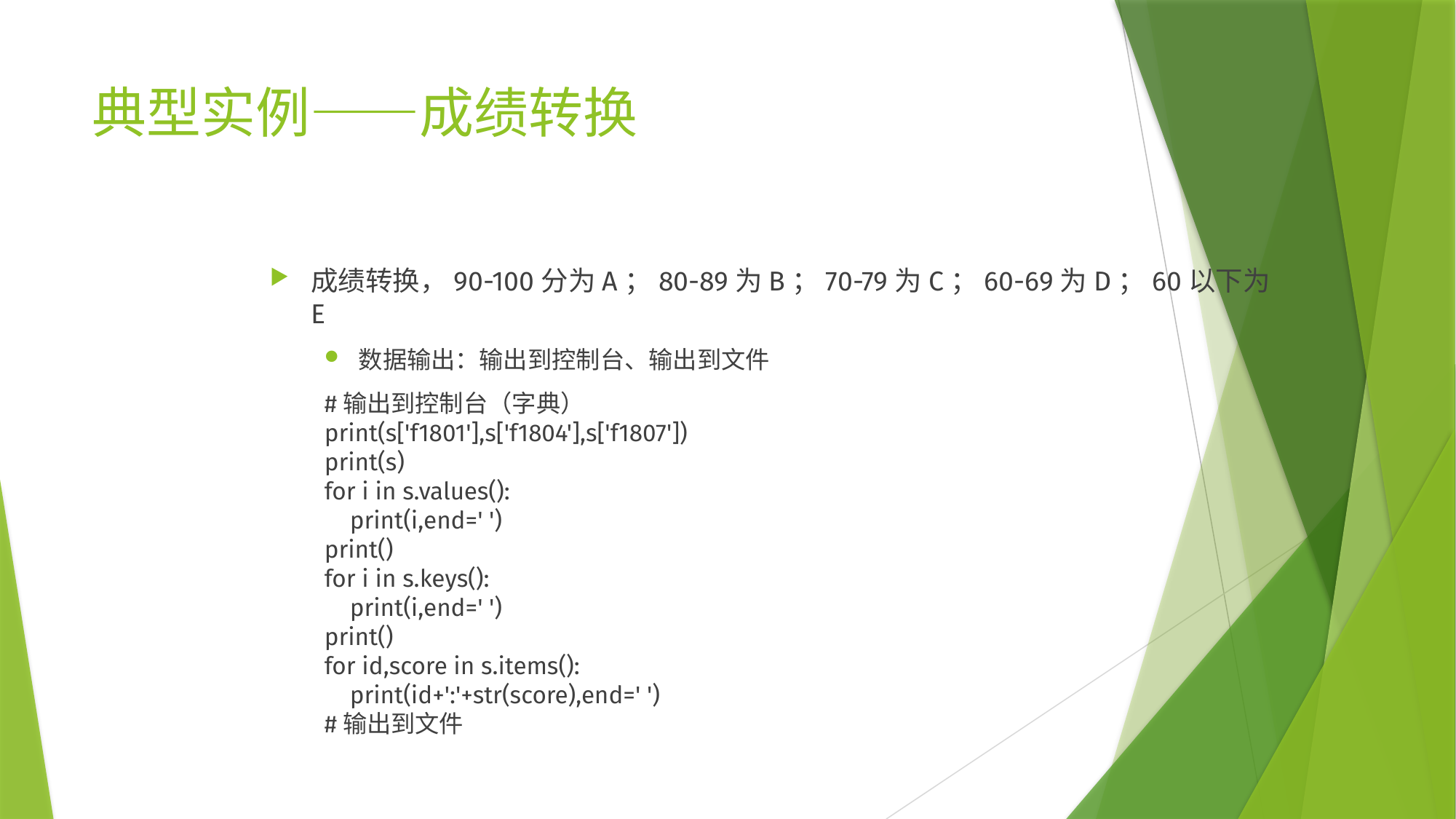

# 典型实例——成绩转换
成绩转换，90-100分为A；80-89为B；70-79为C；60-69为D；60以下为E
数据输出：输出到控制台、输出到文件
#输出到控制台（字典）
print(s['f1801'],s['f1804'],s['f1807'])
print(s)
for i in s.values():
    print(i,end=' ')
print()
for i in s.keys():
    print(i,end=' ')
print()
for id,score in s.items():
    print(id+':'+str(score),end=' ')
#输出到文件